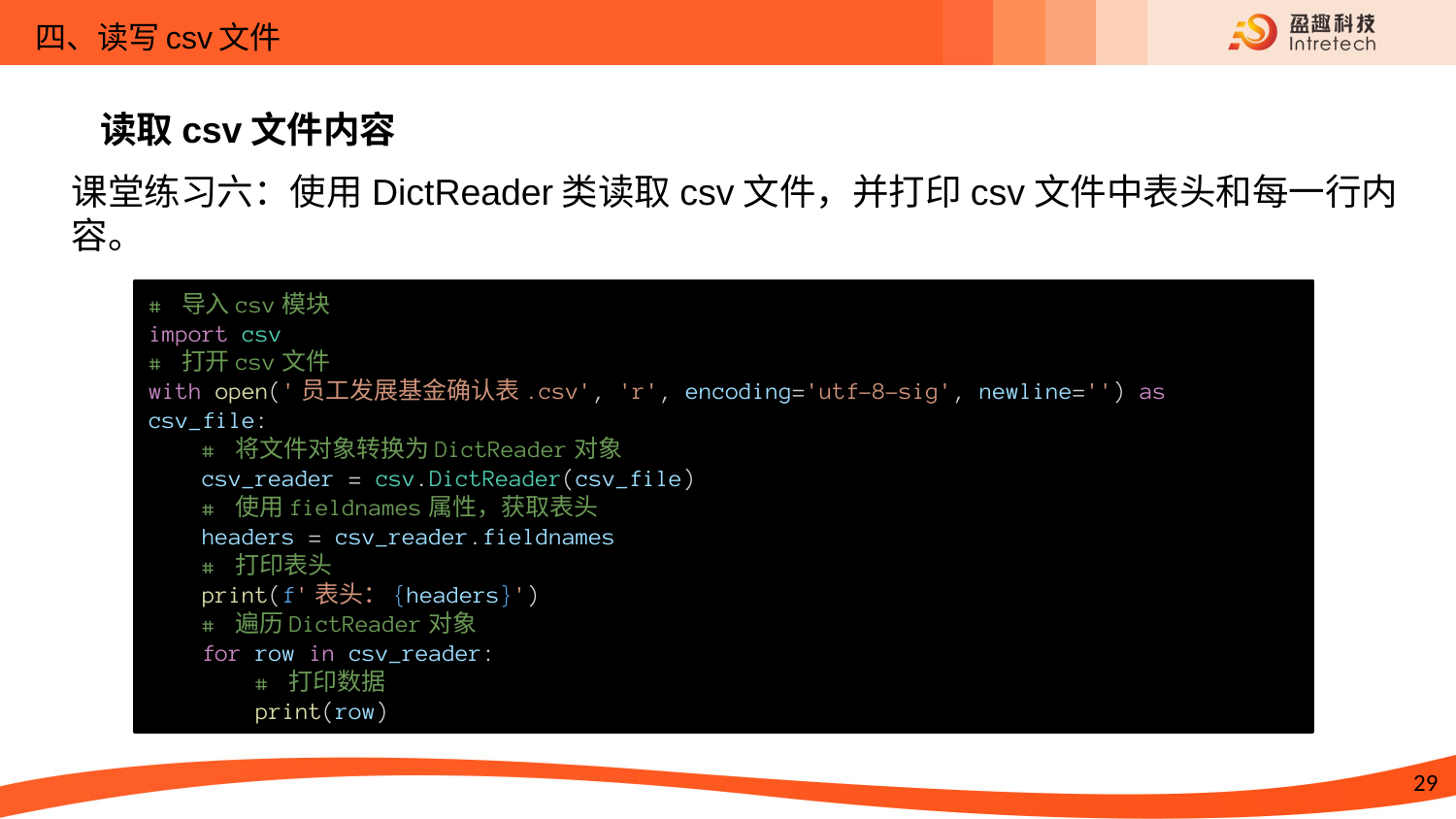

四、读写csv文件
读取csv文件内容
课堂练习六：使用DictReader类读取csv文件，并打印csv文件中表头和每一行内
容。
# 导入csv模块
import csv
# 打开csv文件
with open('员工发展基金确认表.csv', 'r', encoding='utf-8-sig', newline='') as csv_file:
    # 将文件对象转换为DictReader对象
    csv_reader = csv.DictReader(csv_file)
    # 使用fieldnames属性，获取表头
    headers = csv_reader.fieldnames
    # 打印表头
    print(f'表头：{headers}')
    # 遍历DictReader对象
    for row in csv_reader:
        # 打印数据
        print(row)